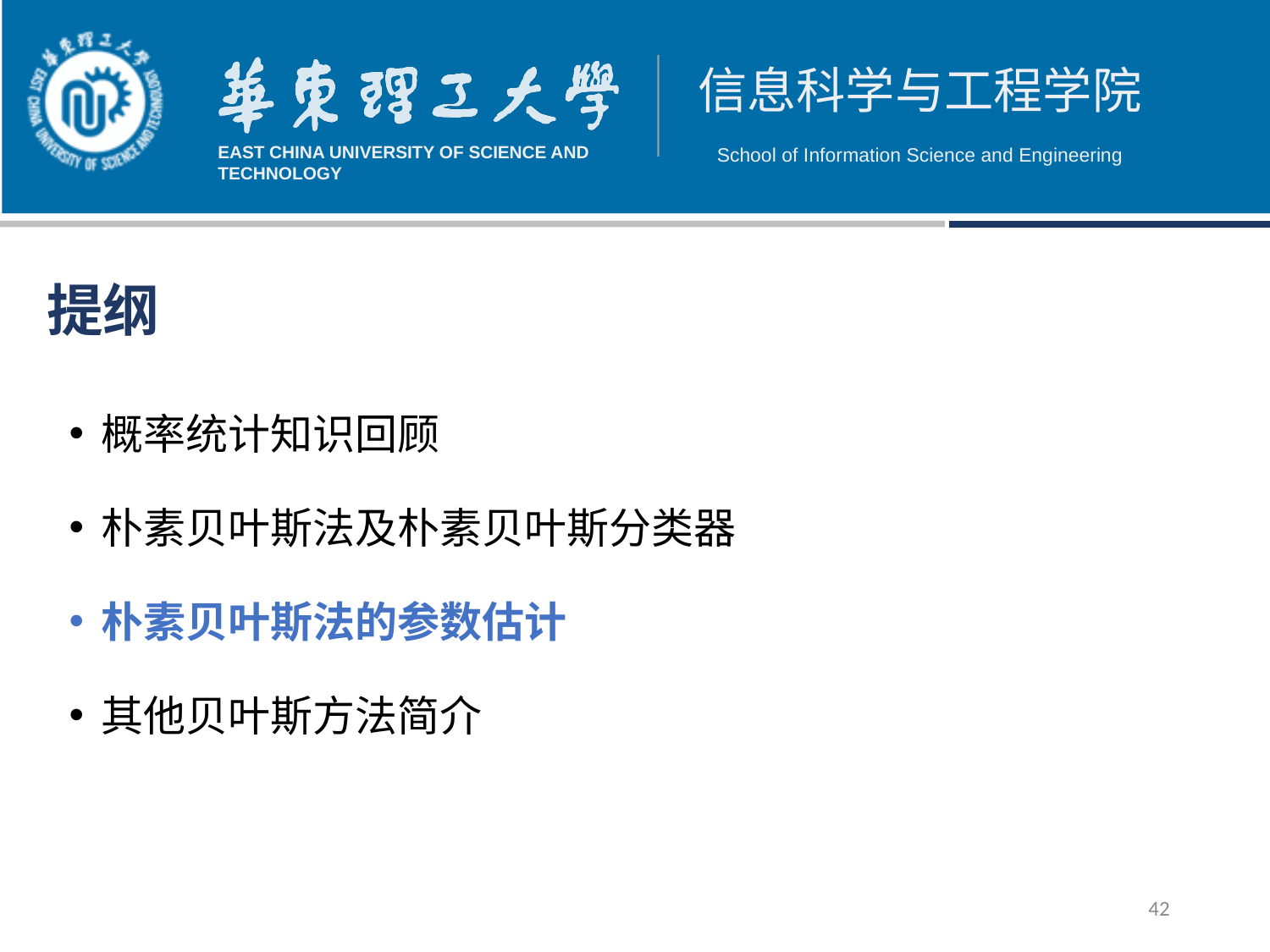

# 提纲
概率统计知识回顾
朴素贝叶斯法及朴素贝叶斯分类器
朴素贝叶斯法的参数估计
其他贝叶斯方法简介
42